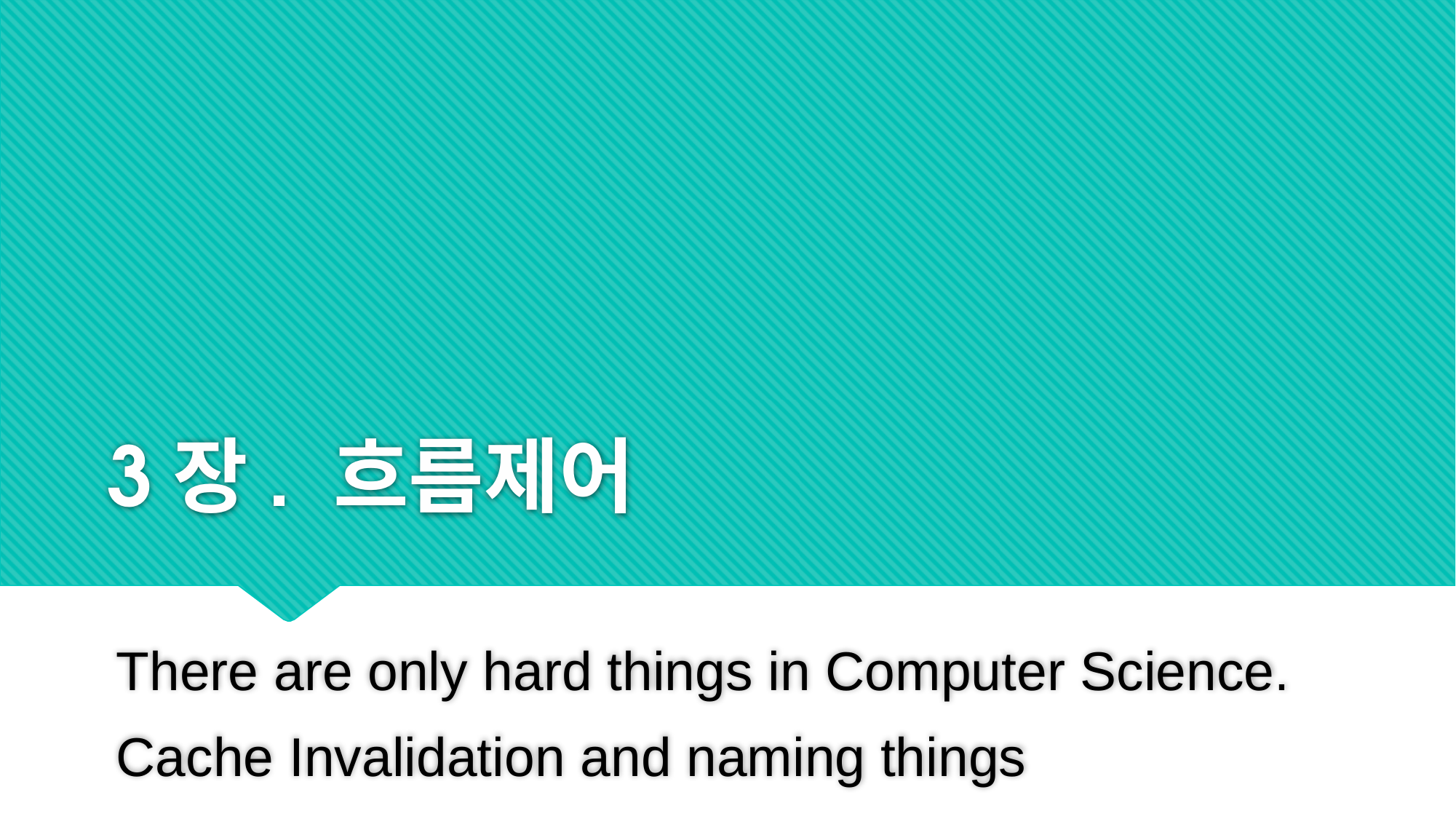

# 3장. 흐름제어
There are only hard things in Computer Science.
Cache Invalidation and naming things